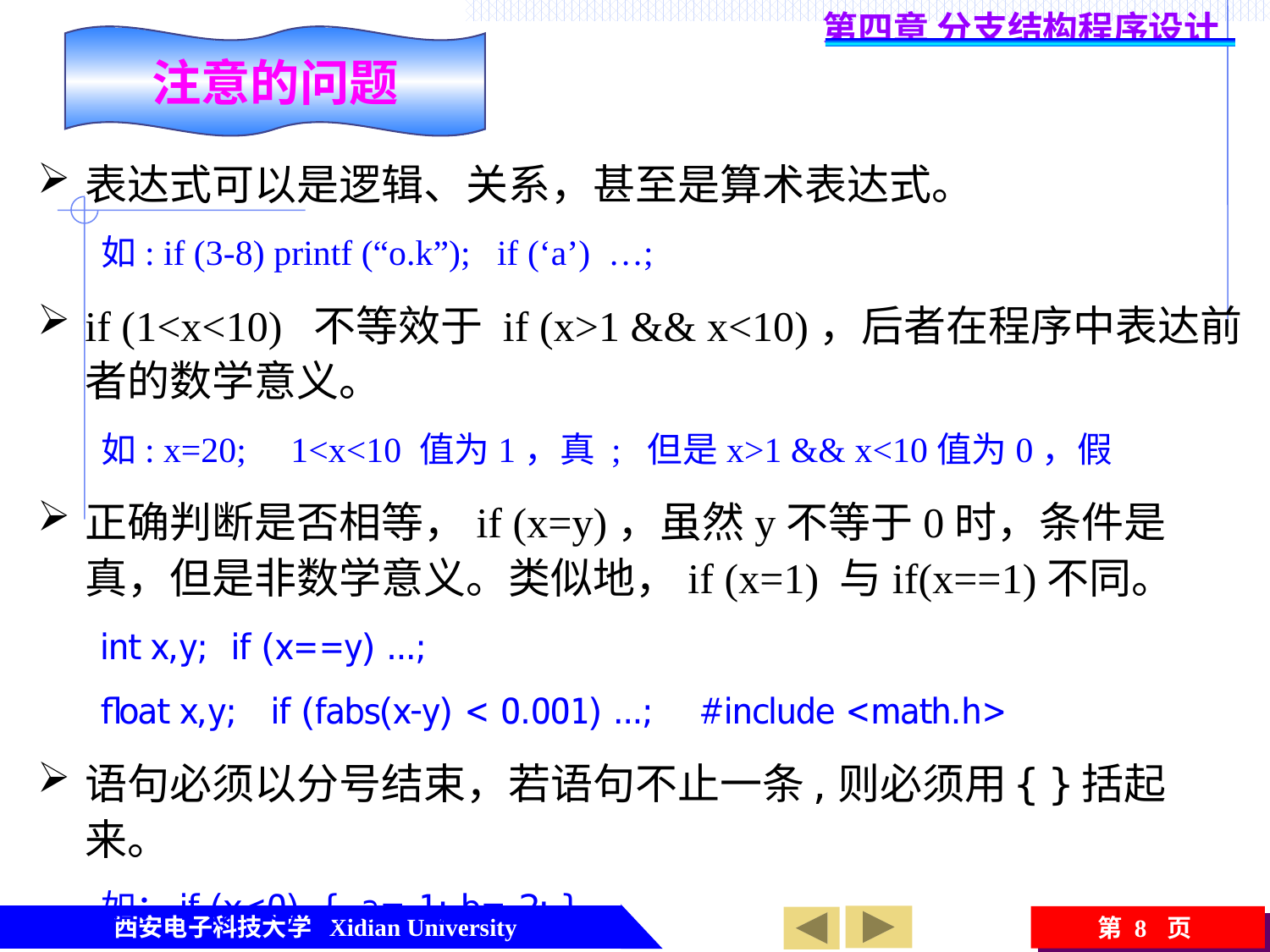

第四章 分支结构程序设计

注意的问题
表达式可以是逻辑、关系，甚至是算术表达式。
如: if (3-8) printf (“o.k”);   if (‘a’)  …;
if (1<x<10)  不等效于 if (x>1 && x<10)，后者在程序中表达前者的数学意义。
如: x=20;     1<x<10 值为1，真 ;  但是x>1 && x<10值为0，假
正确判断是否相等，if (x=y)，虽然y不等于0时，条件是真，但是非数学意义。类似地，if (x=1) 与if(x==1)不同。
int x,y;  if (x==y) …;
float x,y;   if (fabs(x-y) < 0.001) …;    #include <math.h>
语句必须以分号结束，若语句不止一条,则必须用{ }括起来。
如：if (x<0)  {  a=-1; b=-2; }